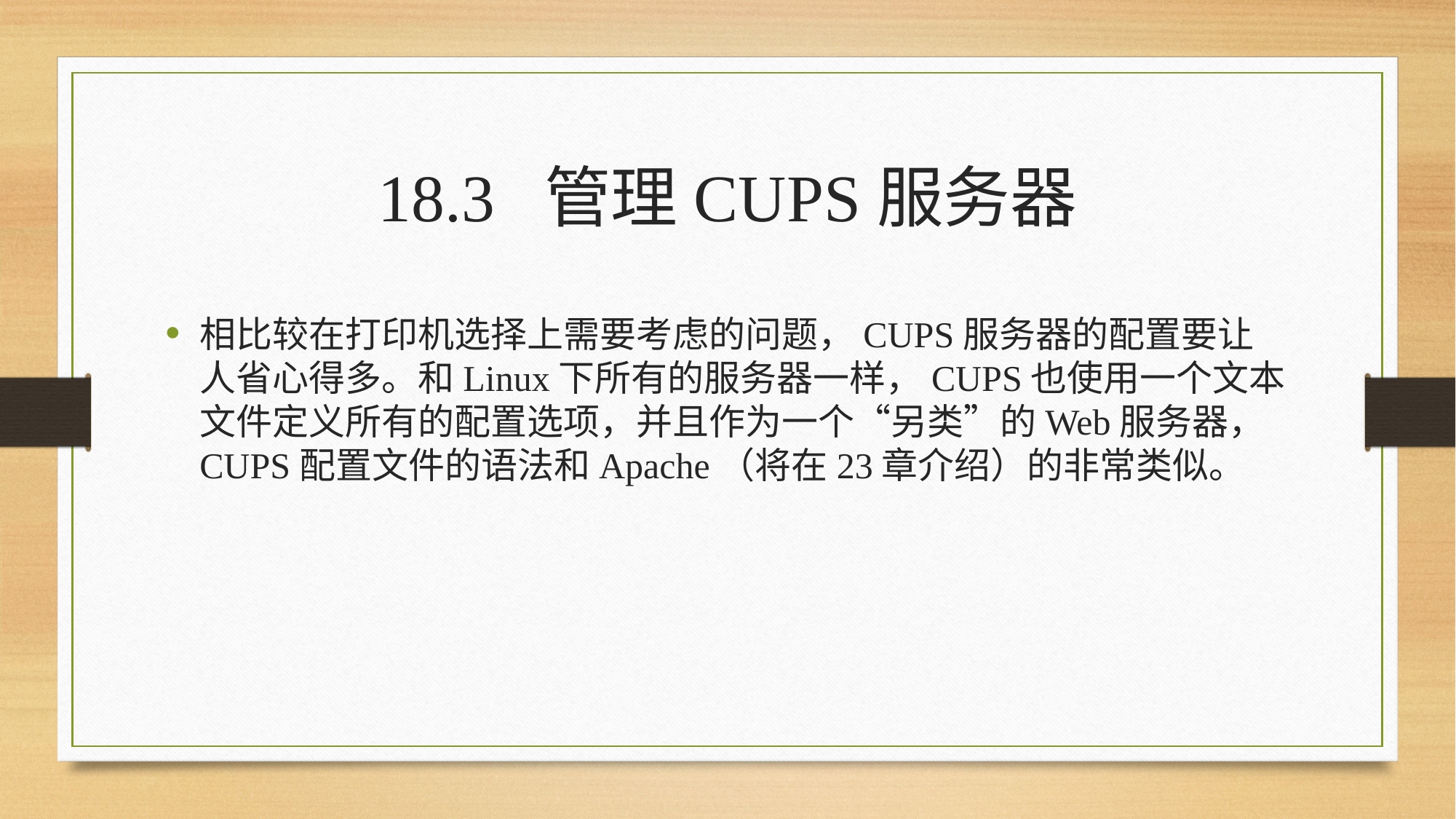

# 18.3  管理CUPS服务器
相比较在打印机选择上需要考虑的问题，CUPS服务器的配置要让人省心得多。和Linux下所有的服务器一样，CUPS也使用一个文本文件定义所有的配置选项，并且作为一个“另类”的Web服务器，CUPS配置文件的语法和Apache（将在23章介绍）的非常类似。